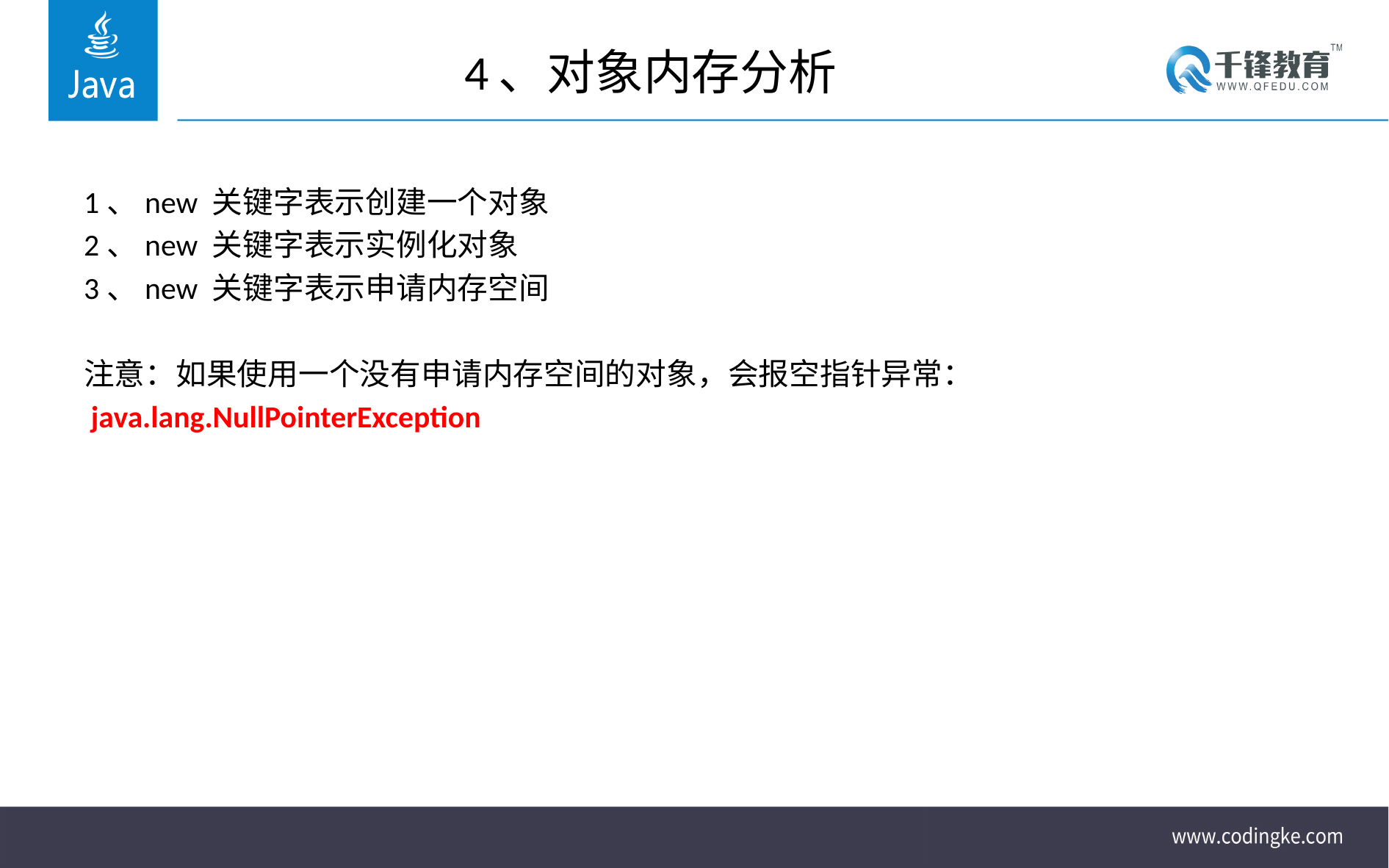

# 4、对象内存分析
1、new 关键字表示创建一个对象
2、new 关键字表示实例化对象
3、new 关键字表示申请内存空间

注意：如果使用一个没有申请内存空间的对象，会报空指针异常：
 java.lang.NullPointerException